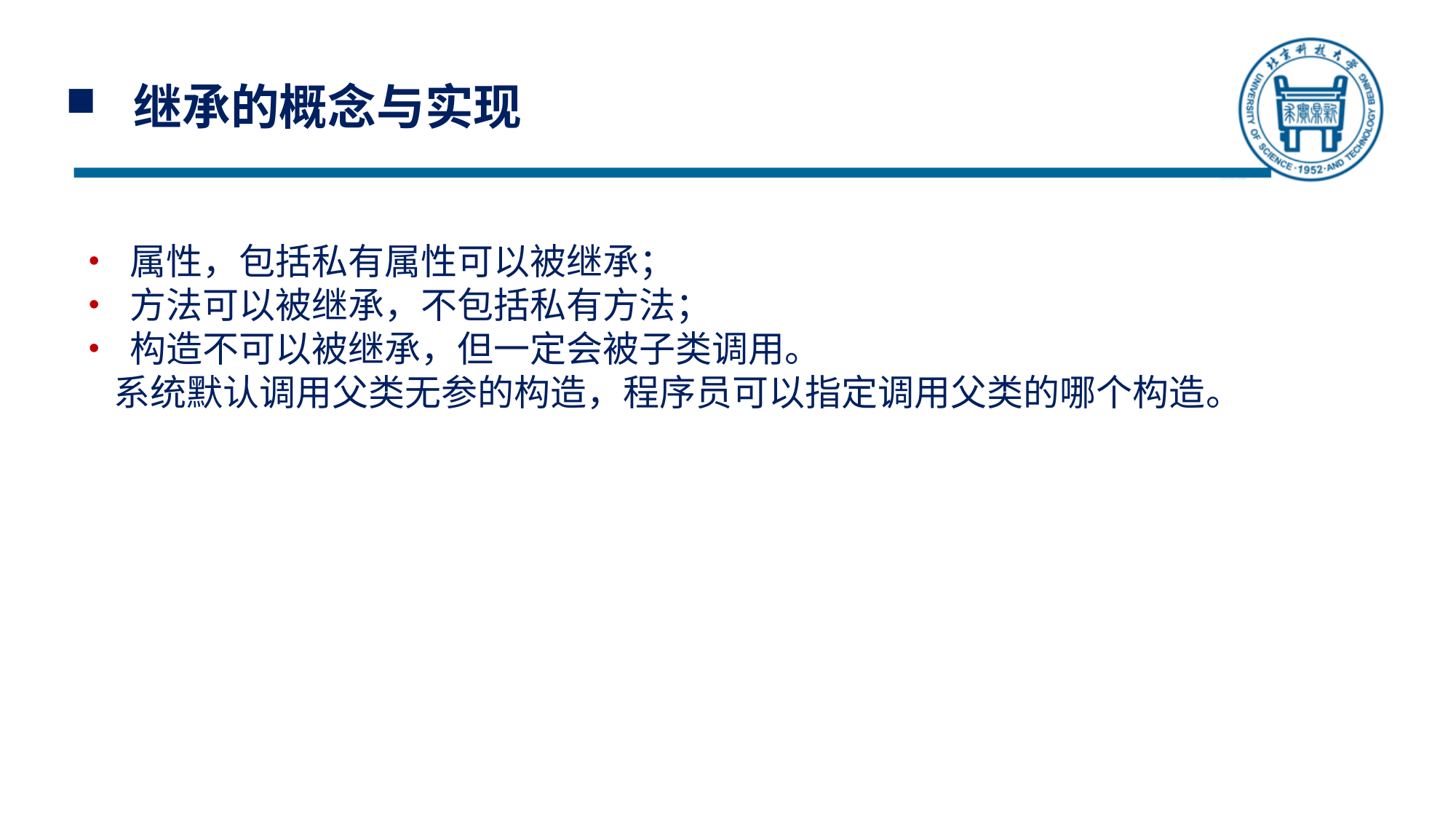

# 继承的概念与实现
属性，包括私有属性可以被继承；
方法可以被继承，不包括私有方法；
构造不可以被继承，但一定会被子类调用。
  系统默认调用父类无参的构造，程序员可以指定调用父类的哪个构造。